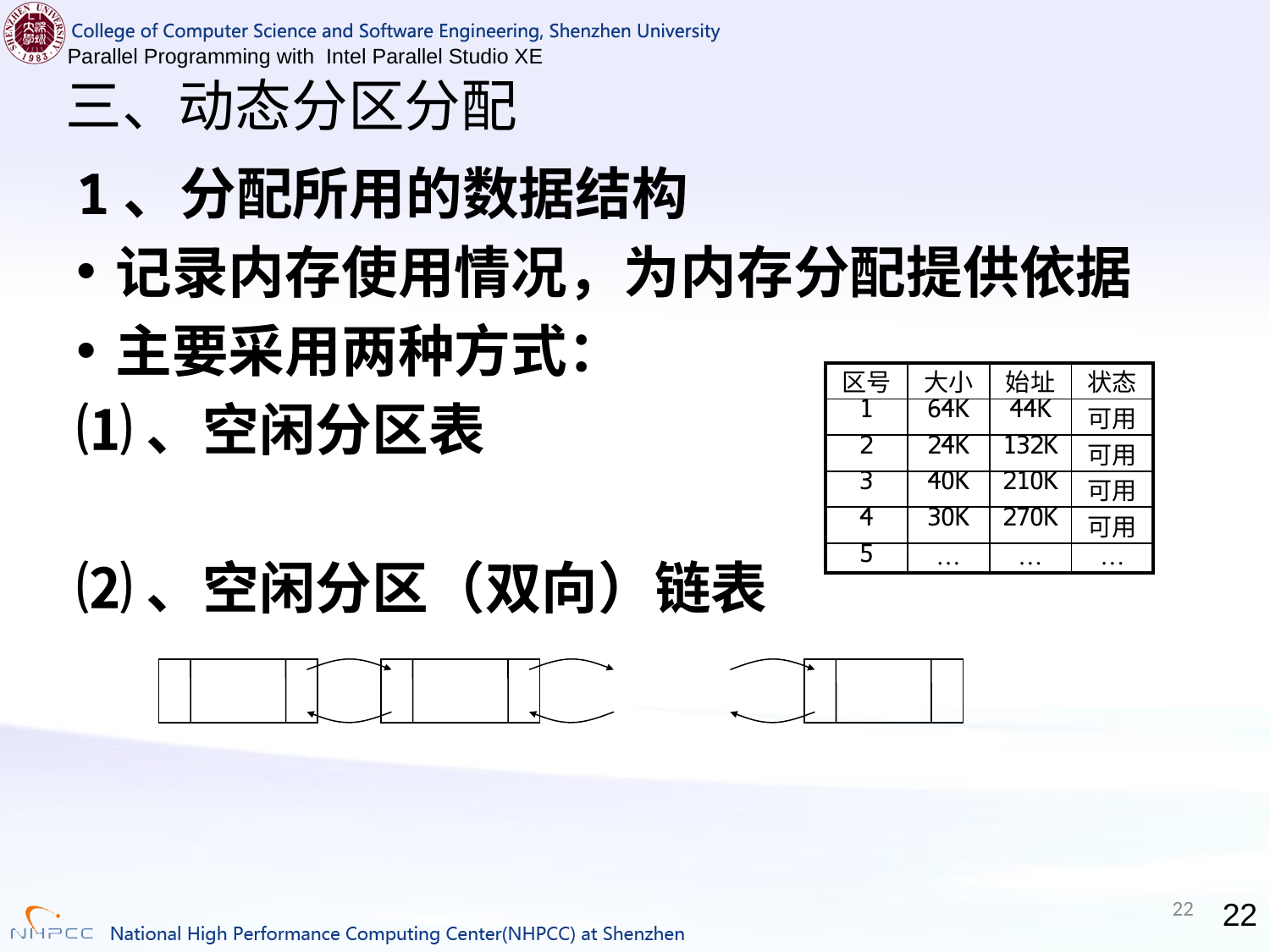

# 三、动态分区分配
1、分配所用的数据结构
记录内存使用情况，为内存分配提供依据
主要采用两种方式：
⑴、空闲分区表

⑵、空闲分区（双向）链表
| 区号 | 大小 | 始址 | 状态 |
| --- | --- | --- | --- |
| 1 | 64K | 44K | 可用 |
| 2 | 24K | 132K | 可用 |
| 3 | 40K | 210K | 可用 |
| 4 | 30K | 270K | 可用 |
| 5 | … | … | … |

22
22